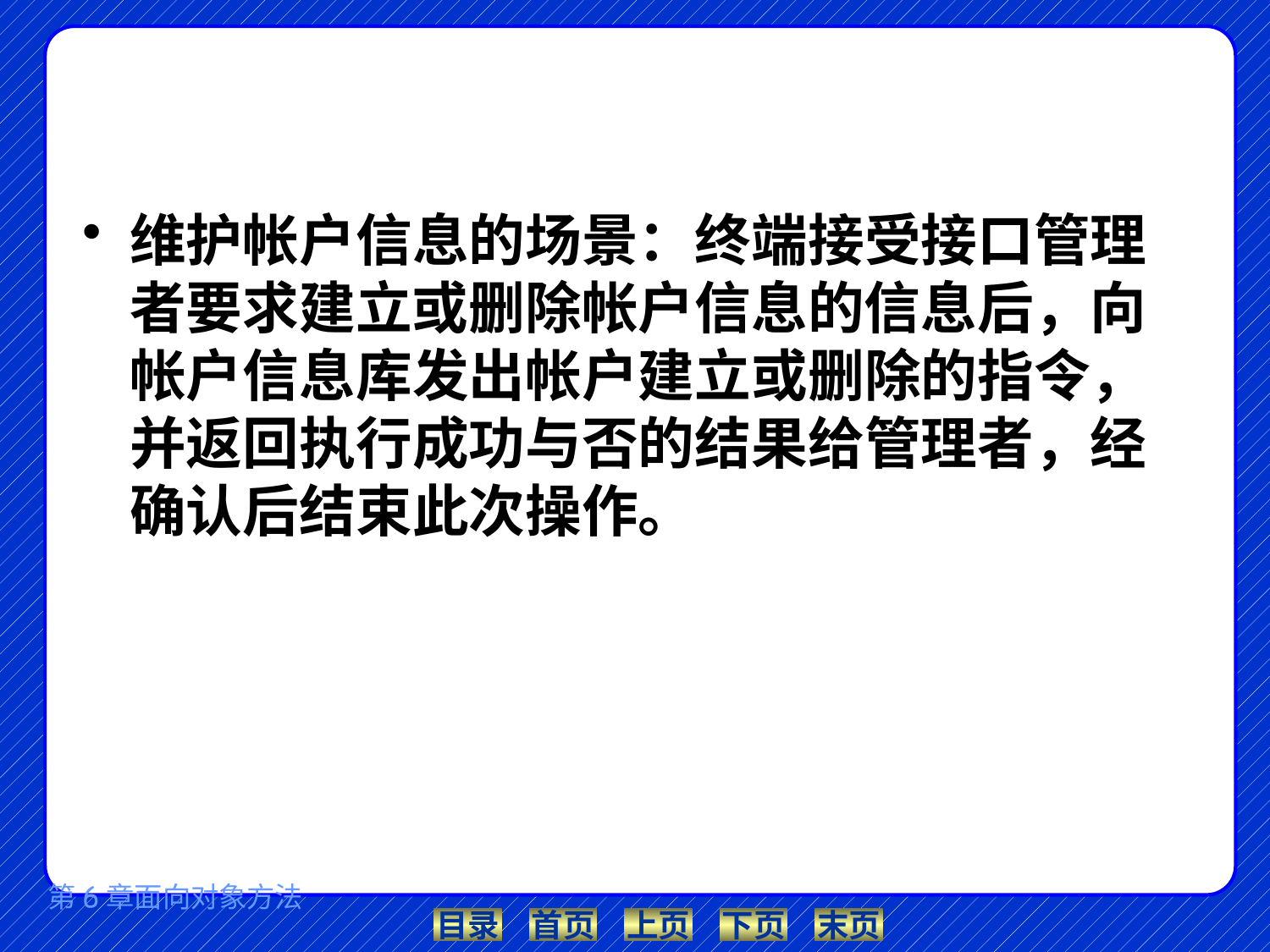

#
维护帐户信息的场景：终端接受接口管理者要求建立或删除帐户信息的信息后，向帐户信息库发出帐户建立或删除的指令，并返回执行成功与否的结果给管理者，经确认后结束此次操作。
第6章面向对象方法